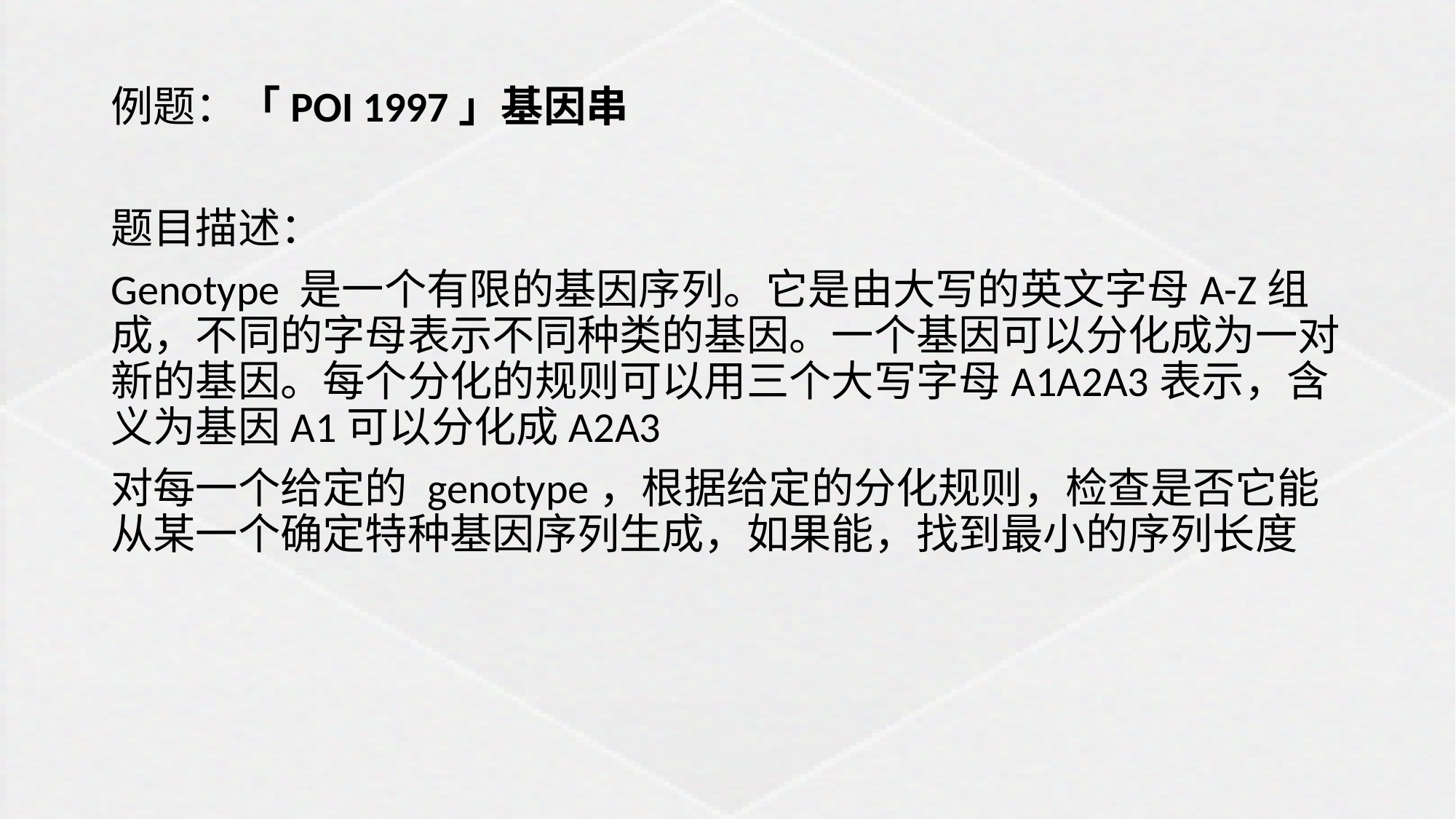

例题：「POI 1997」基因串

题目描述：
Genotype 是一个有限的基因序列。它是由大写的英文字母A-Z组成，不同的字母表示不同种类的基因。一个基因可以分化成为一对新的基因。每个分化的规则可以用三个大写字母A1A2A3表示，含义为基因A1可以分化成A2A3
对每一个给定的 genotype，根据给定的分化规则，检查是否它能从某一个确定特种基因序列生成，如果能，找到最小的序列长度